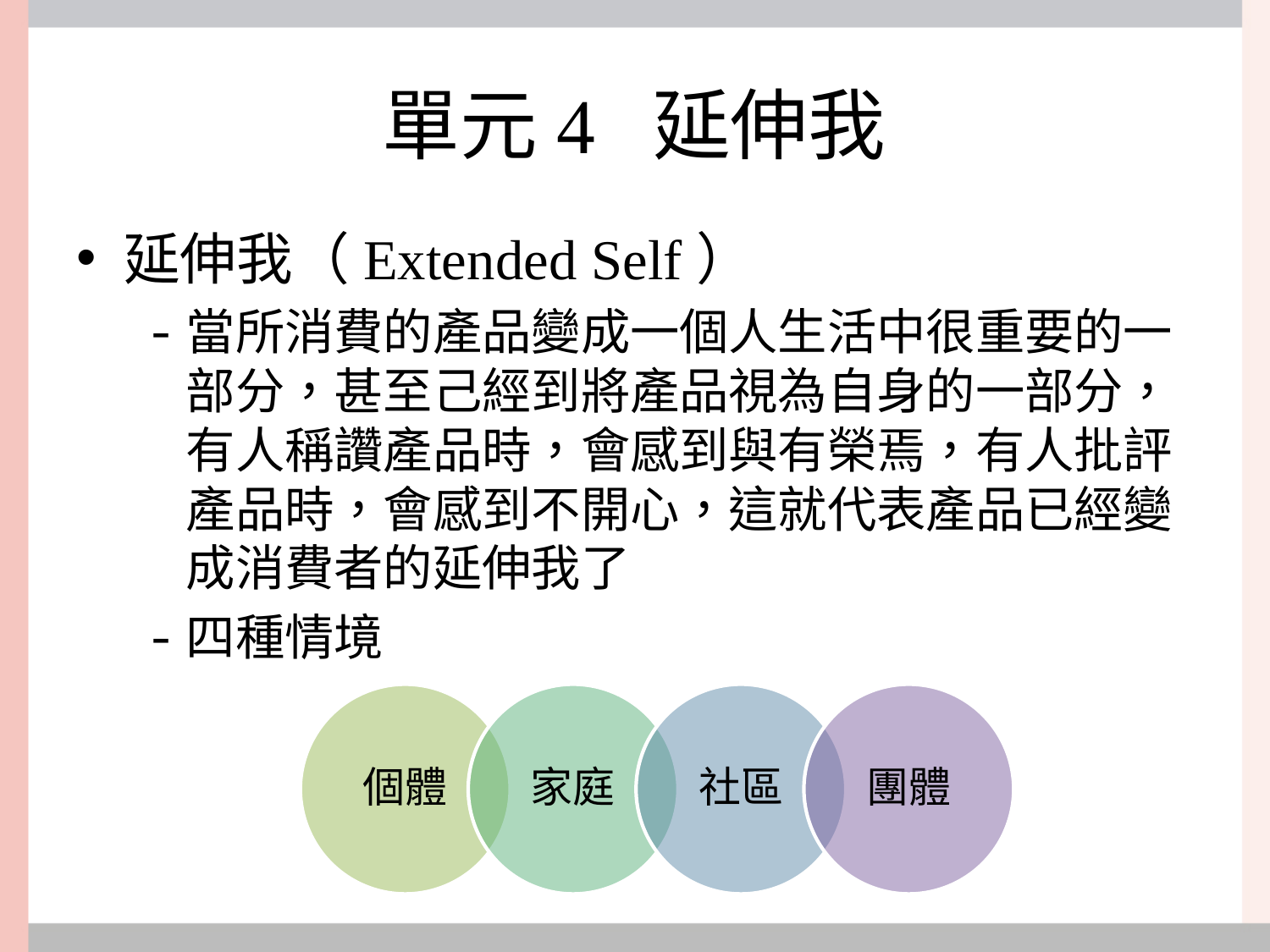

# 單元4  延伸我
延伸我（Extended Self）
當所消費的產品變成一個人生活中很重要的一部分，甚至己經到將產品視為自身的一部分，有人稱讚產品時，會感到與有榮焉，有人批評產品時，會感到不開心，這就代表產品已經變成消費者的延伸我了
四種情境
個體
家庭
社區
團體